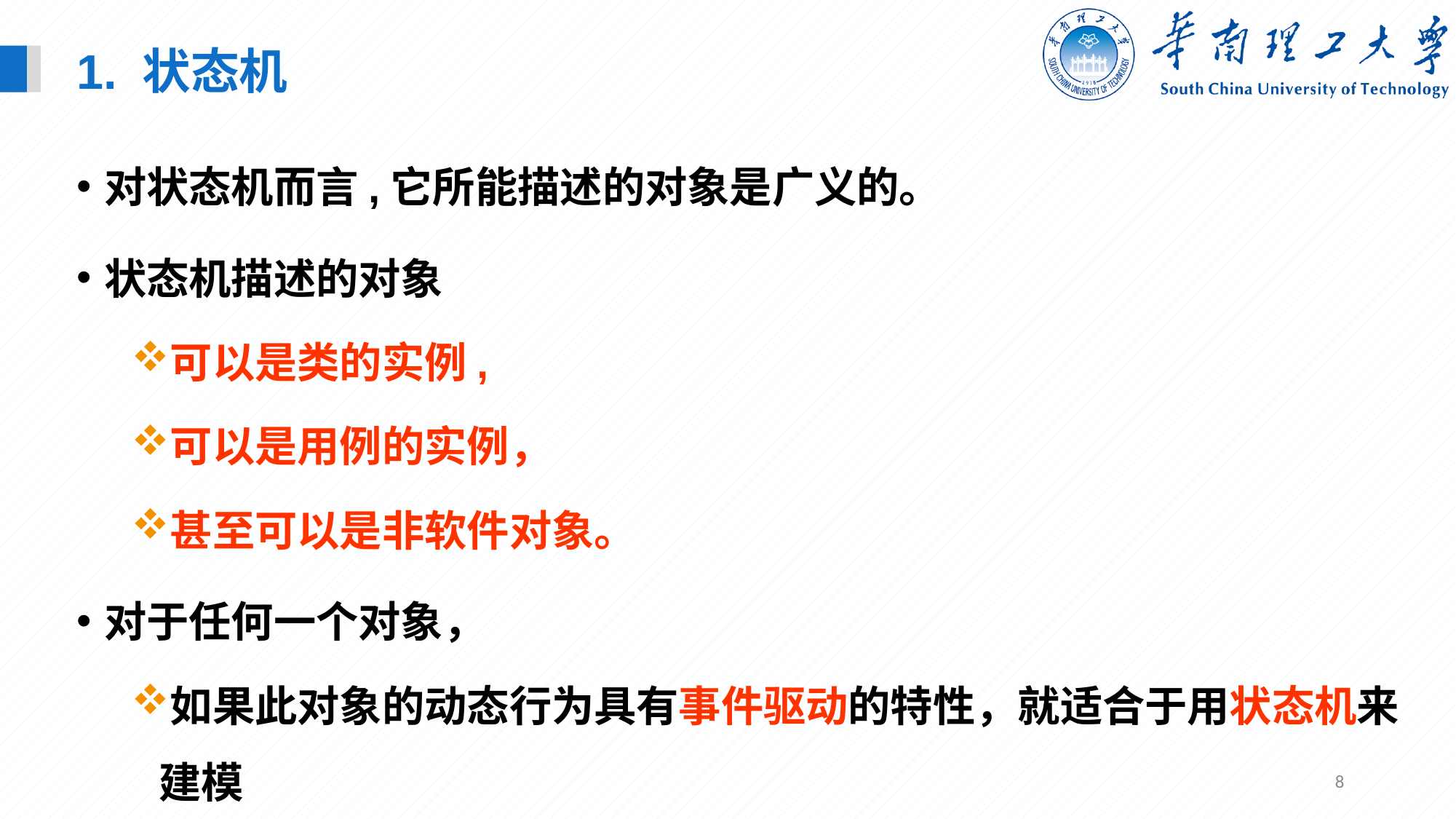

1. 状态机
对状态机而言,它所能描述的对象是广义的。
状态机描述的对象
可以是类的实例,
可以是用例的实例，
甚至可以是非软件对象。
对于任何一个对象，
如果此对象的动态行为具有事件驱动的特性，就适合于用状态机来建模
8